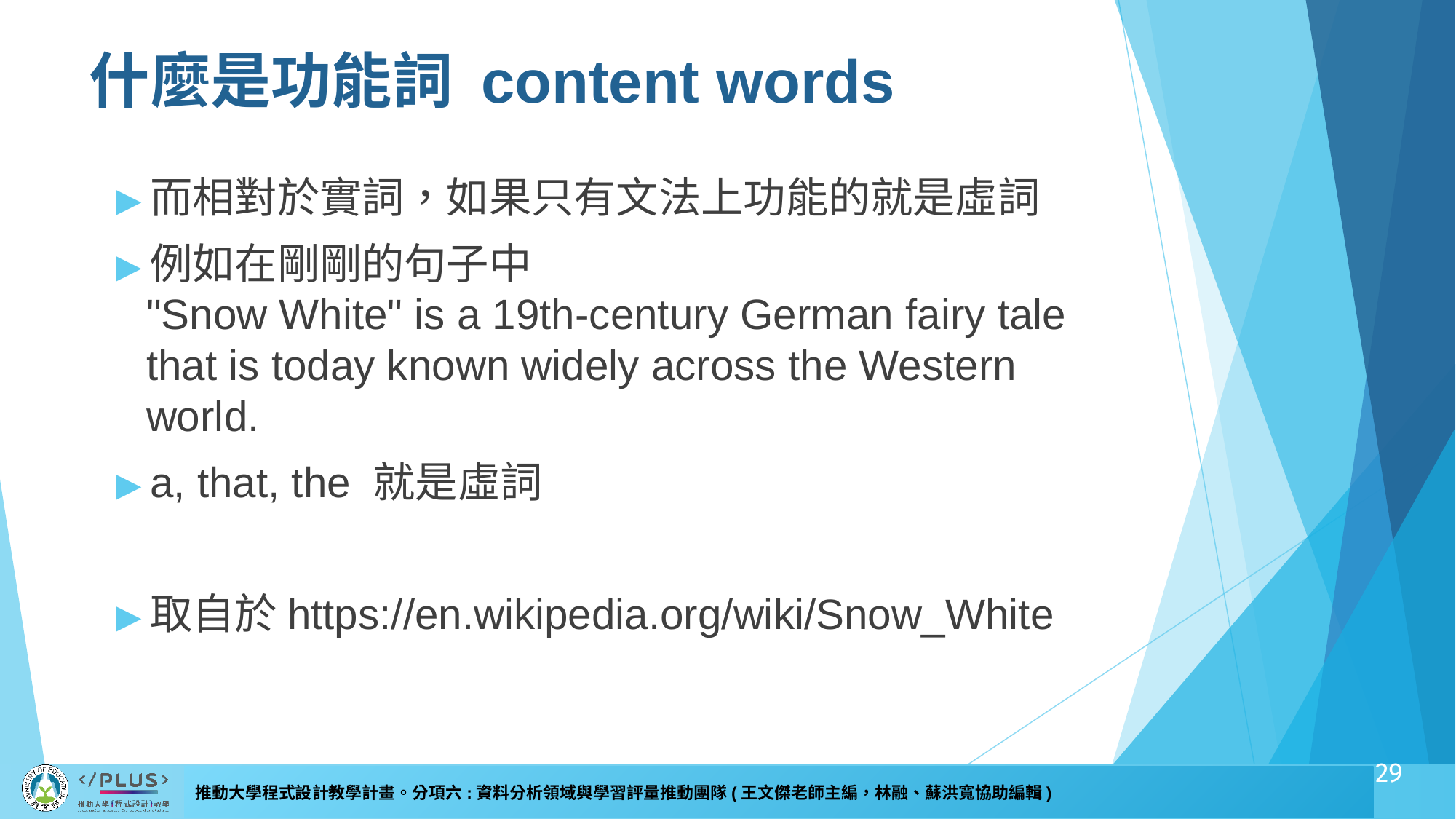

# 什麼是功能詞 content words
而相對於實詞，如果只有文法上功能的就是虛詞
例如在剛剛的句子中
"Snow White" is a 19th-century German fairy tale that is today known widely across the Western world.
a, that, the 就是虛詞

取自於https://en.wikipedia.org/wiki/Snow_White
29
推動大學程式設計教學計畫。分項六:資料分析領域與學習評量推動團隊(王文傑老師主編，林融、蘇洪寬協助編輯)